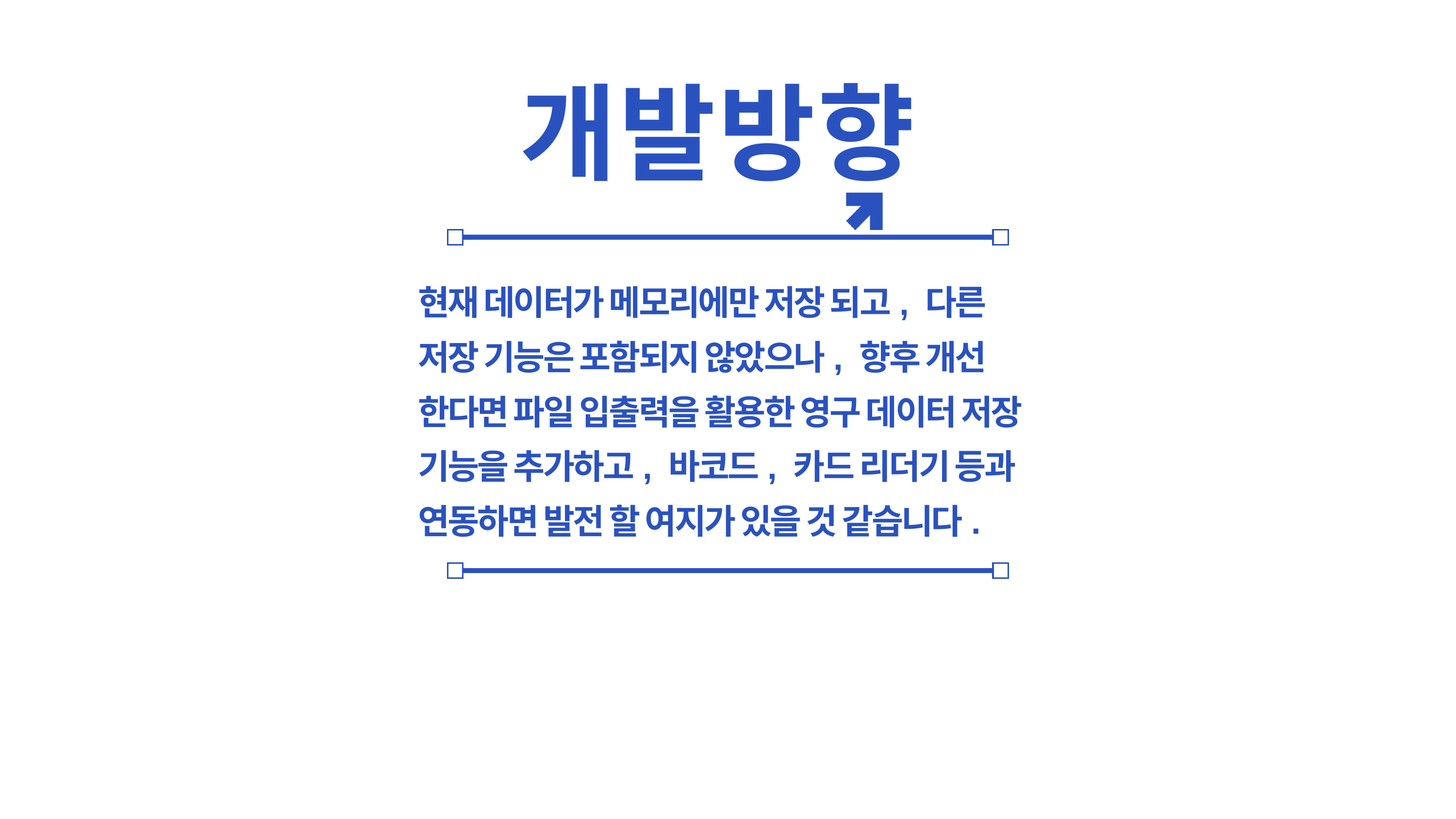

개발방향

현재 데이터가 메모리에만 저장 되고, 다른 저장 기능은 포함되지 않았으나, 향후 개선 한다면 파일 입출력을 활용한 영구 데이터 저장 기능을 추가하고, 바코드, 카드 리더기 등과 연동하면 발전 할 여지가 있을 것 같습니다.